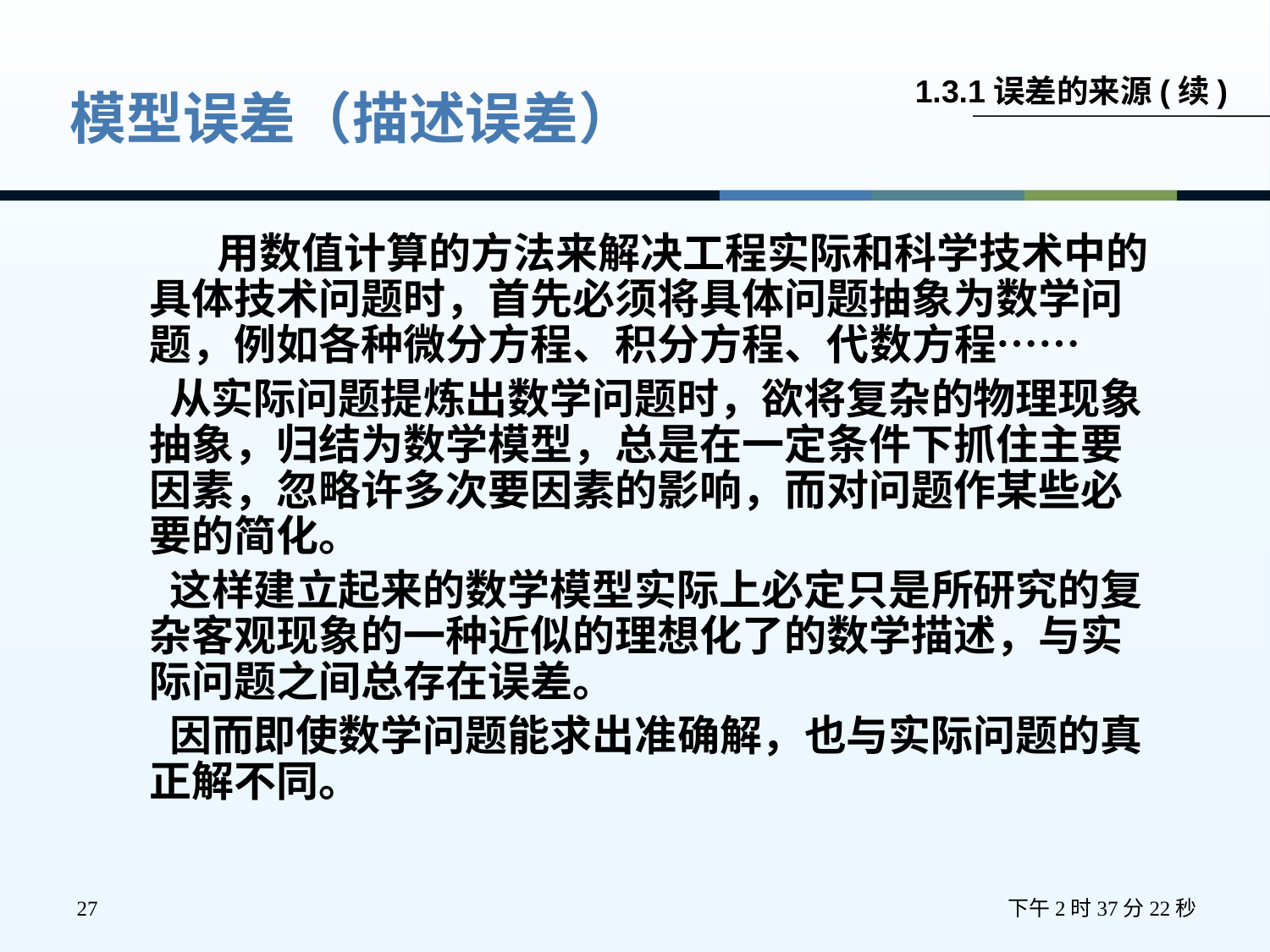

1.3.1误差的来源(续)
模型误差（描述误差）

           用数值计算的方法来解决工程实际和科学技术中的具体技术问题时，首先必须将具体问题抽象为数学问题，例如各种微分方程、积分方程、代数方程……
      从实际问题提炼出数学问题时，欲将复杂的物理现象抽象，归结为数学模型，总是在一定条件下抓住主要因素，忽略许多次要因素的影响，而对问题作某些必要的简化。
      这样建立起来的数学模型实际上必定只是所研究的复杂客观现象的一种近似的理想化了的数学描述，与实际问题之间总存在误差。
      因而即使数学问题能求出准确解，也与实际问题的真正解不同。
27
下午2时37分22秒